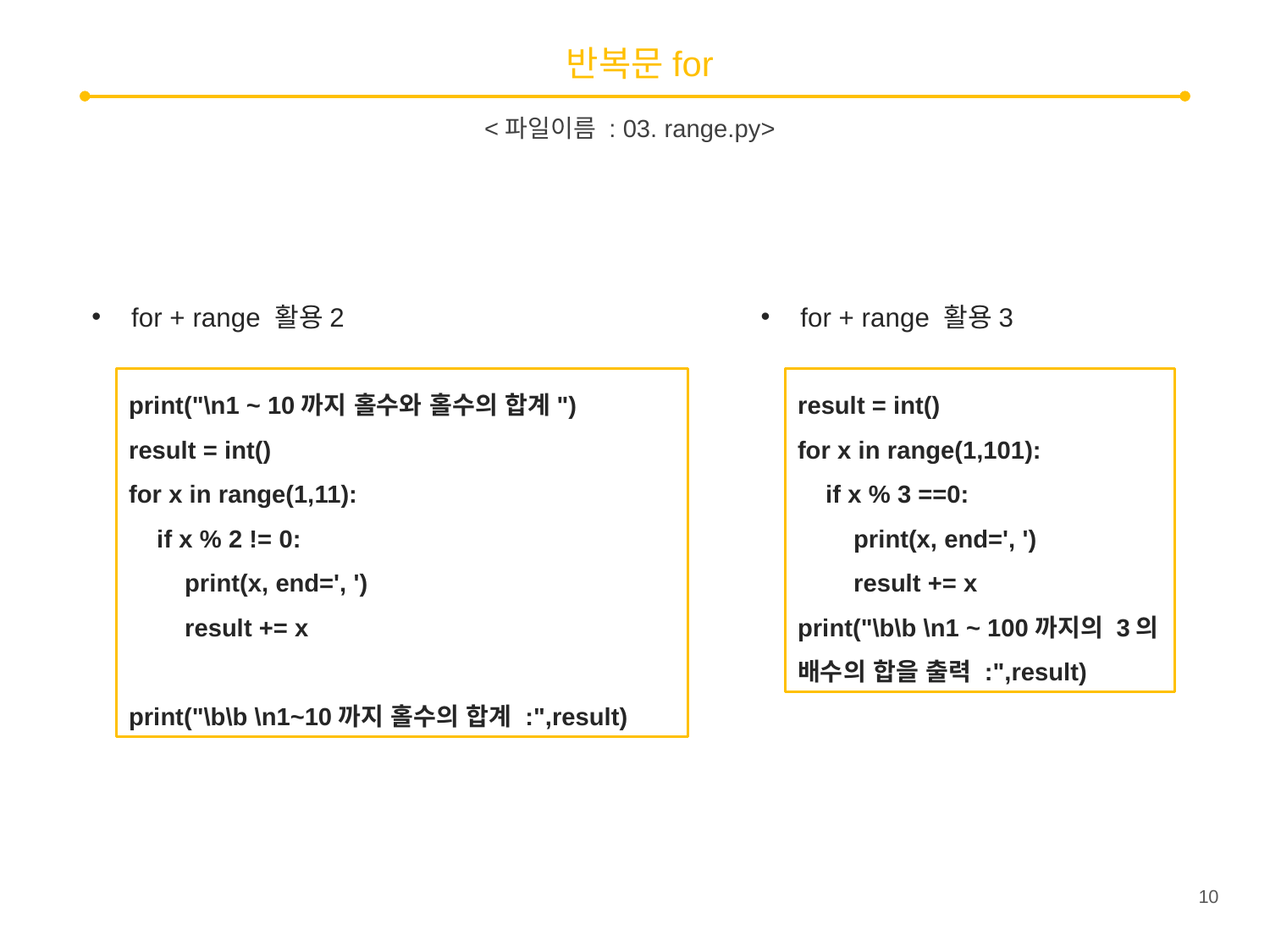

# 반복문for
<파일이름 : 03. range.py>
for + range 활용2
for + range 활용3
print("\n1 ~ 10까지 홀수와 홀수의 합계")
result = int()
for x in range(1,11):
    if x % 2 != 0:
        print(x, end=', ')
        result += x

print("\b\b \n1~10까지 홀수의 합계 :",result)
result = int()
for x in range(1,101):
    if x % 3 ==0:
        print(x, end=', ')
        result += x
print("\b\b \n1 ~ 100까지의 3의 배수의 합을 출력 :",result)